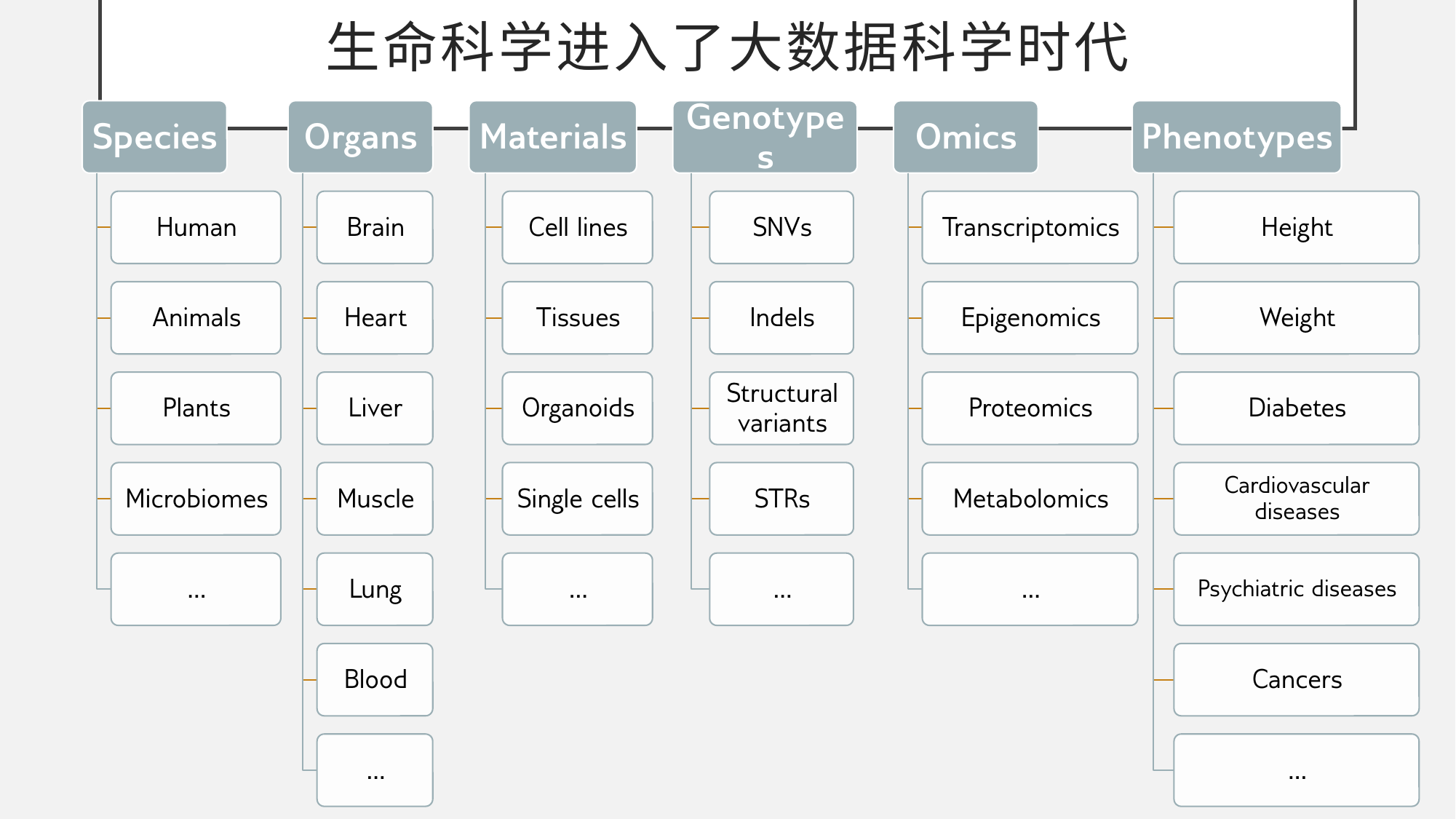

# 生命科学进入了大数据科学时代
Species
Human
Animals
Plants
Microbiomes
...
Organs
Brain
Heart
Liver
Muscle
Lung
Blood
…
Materials
Cell lines
Tissues
Organoids
Single cells
...
Genotypes
SNVs
Indels
Structural variants
STRs
…
Omics
Transcriptomics
Epigenomics
Proteomics
Metabolomics
…
Phenotypes
Height
Weight
Diabetes
Cardiovascular diseases
Psychiatric diseases
Cancers
...